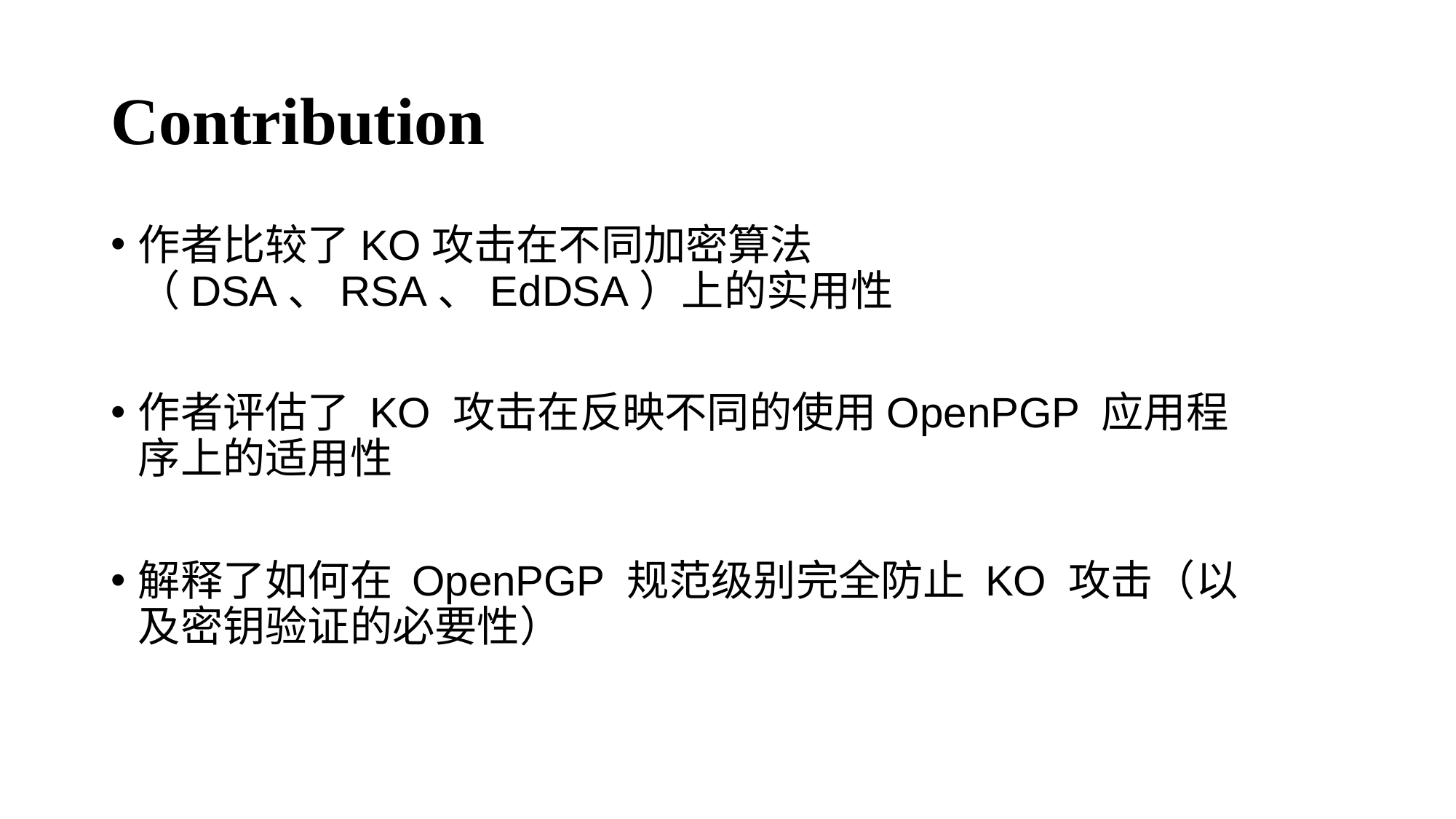

# Contribution
作者比较了KO攻击在不同加密算法（DSA、RSA、EdDSA）上的实用性

作者评估了 KO 攻击在反映不同的使用OpenPGP 应用程序上的适用性

解释了如何在 OpenPGP 规范级别完全防止 KO 攻击（以及密钥验证的必要性）